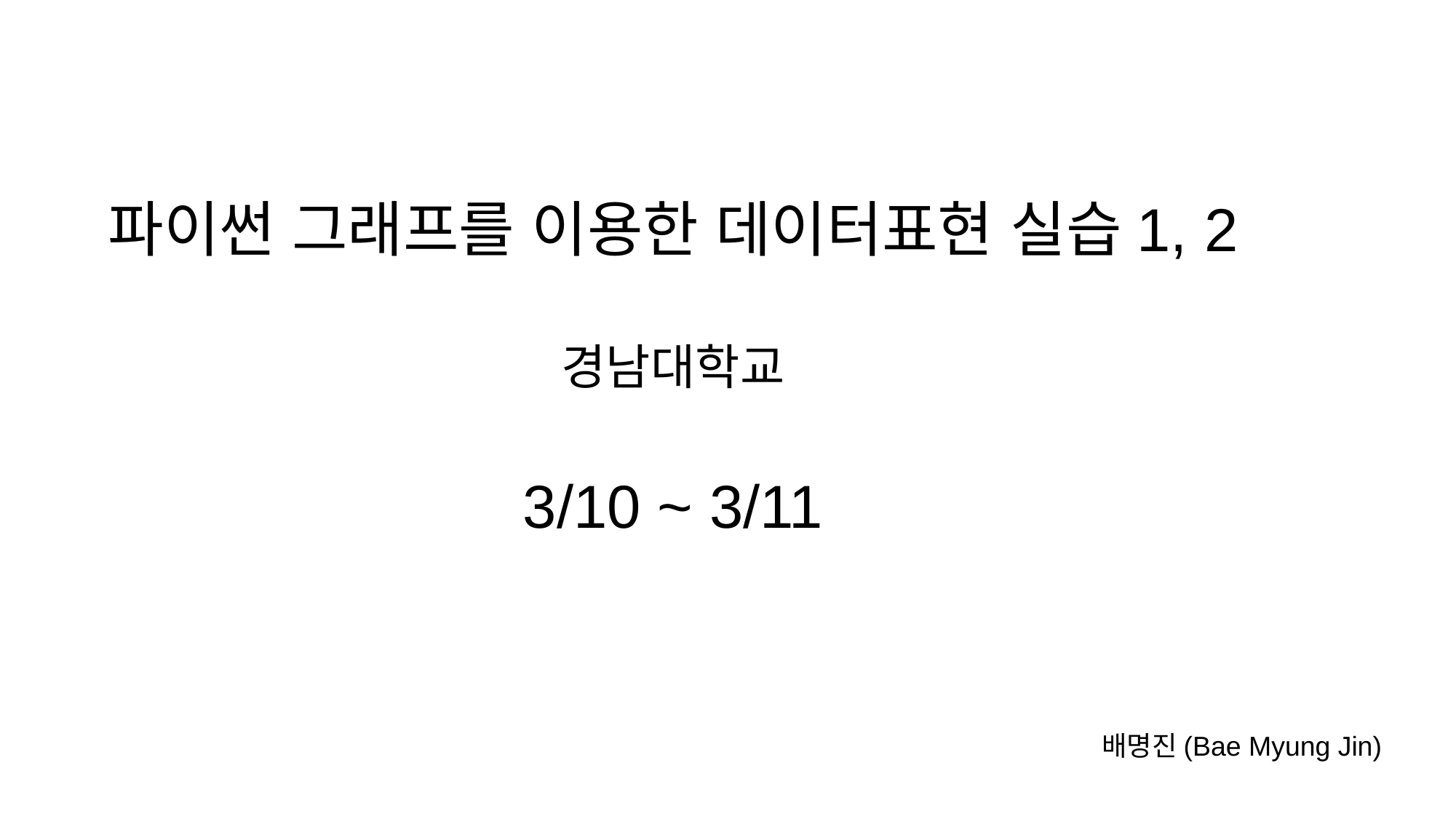

파이썬 그래프를 이용한 데이터표현 실습1, 2

경남대학교

3/10 ~ 3/11
배명진(Bae Myung Jin)